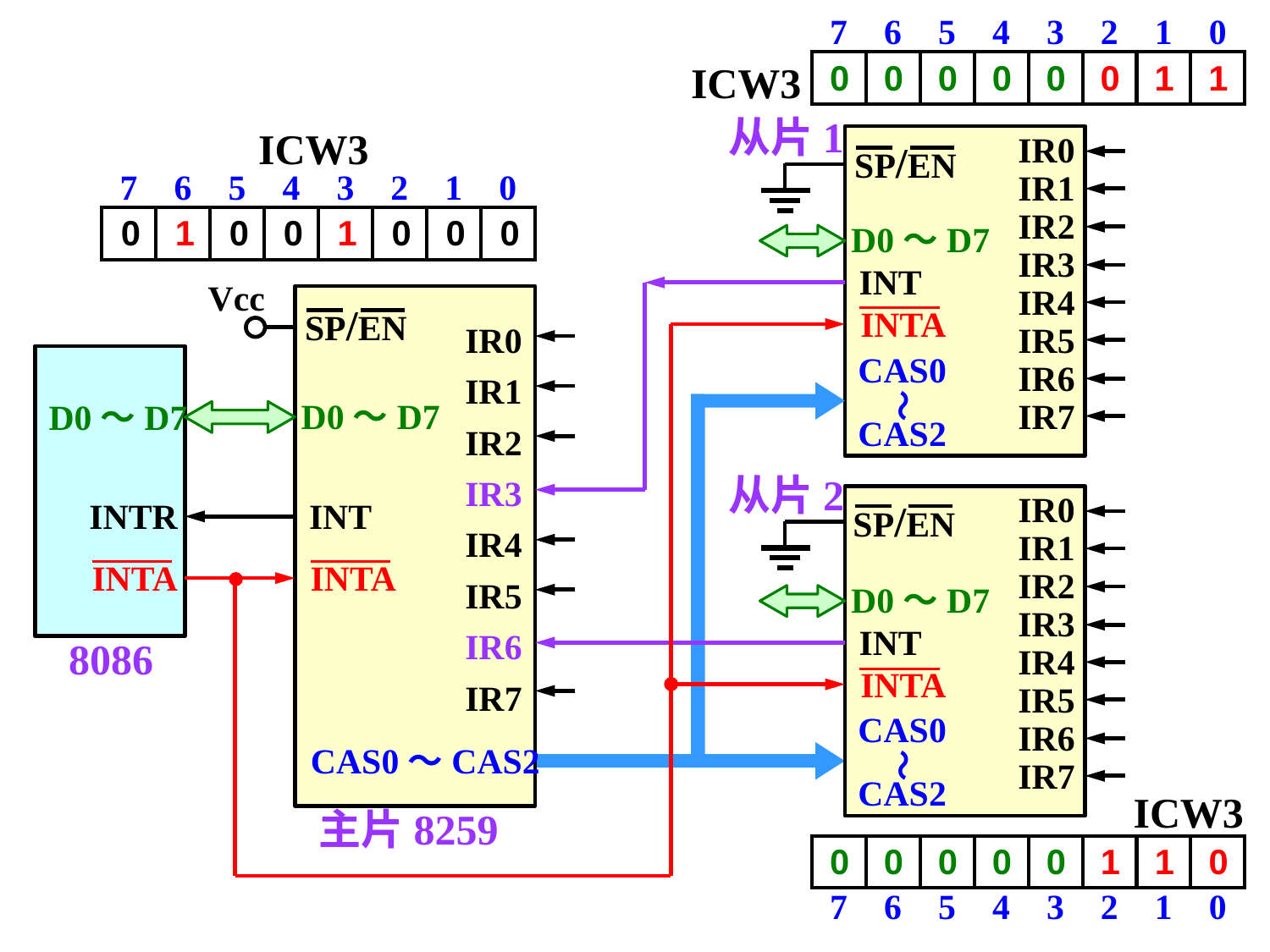

| 7 | 6 | 5 | 4 | 3 | 2 | 1 | 0 |
| --- | --- | --- | --- | --- | --- | --- | --- |
|  |  |  |  |  |  |  |  |
ICW3
| 0 | 0 | 0 | 0 | 0 | 0 | 1 | 1 |
| --- | --- | --- | --- | --- | --- | --- | --- |
从片1
ICW3

IR0
IR1
IR2
IR3
IR4
IR5
IR6
IR7
SP/EN
| 7 | 6 | 5 | 4 | 3 | 2 | 1 | 0 |
| --- | --- | --- | --- | --- | --- | --- | --- |
|  |  |  |  |  |  |  |  |
| 0 | 1 | 0 | 0 | 1 | 0 | 0 | 0 |
| --- | --- | --- | --- | --- | --- | --- | --- |
D0～D7

INT
Vcc

SP/EN
INTA
IR0
IR1
IR2
IR3
IR4
IR5
IR6
IR7

CAS0
CAS2
～

D0～D7
D0～D7

从片2

IR0
IR1
IR2
IR3
IR4
IR5
IR6
IR7
INT
INTR
SP/EN
INTA
INTA

D0～D7

INT
8086
INTA

CAS0
CAS2
～
CAS0～CAS2

ICW3
主片8259
|  |  |  |  |  |  |  |  |
| --- | --- | --- | --- | --- | --- | --- | --- |
| 7 | 6 | 5 | 4 | 3 | 2 | 1 | 0 |
| 0 | 0 | 0 | 0 | 0 | 1 | 1 | 0 |
| --- | --- | --- | --- | --- | --- | --- | --- |